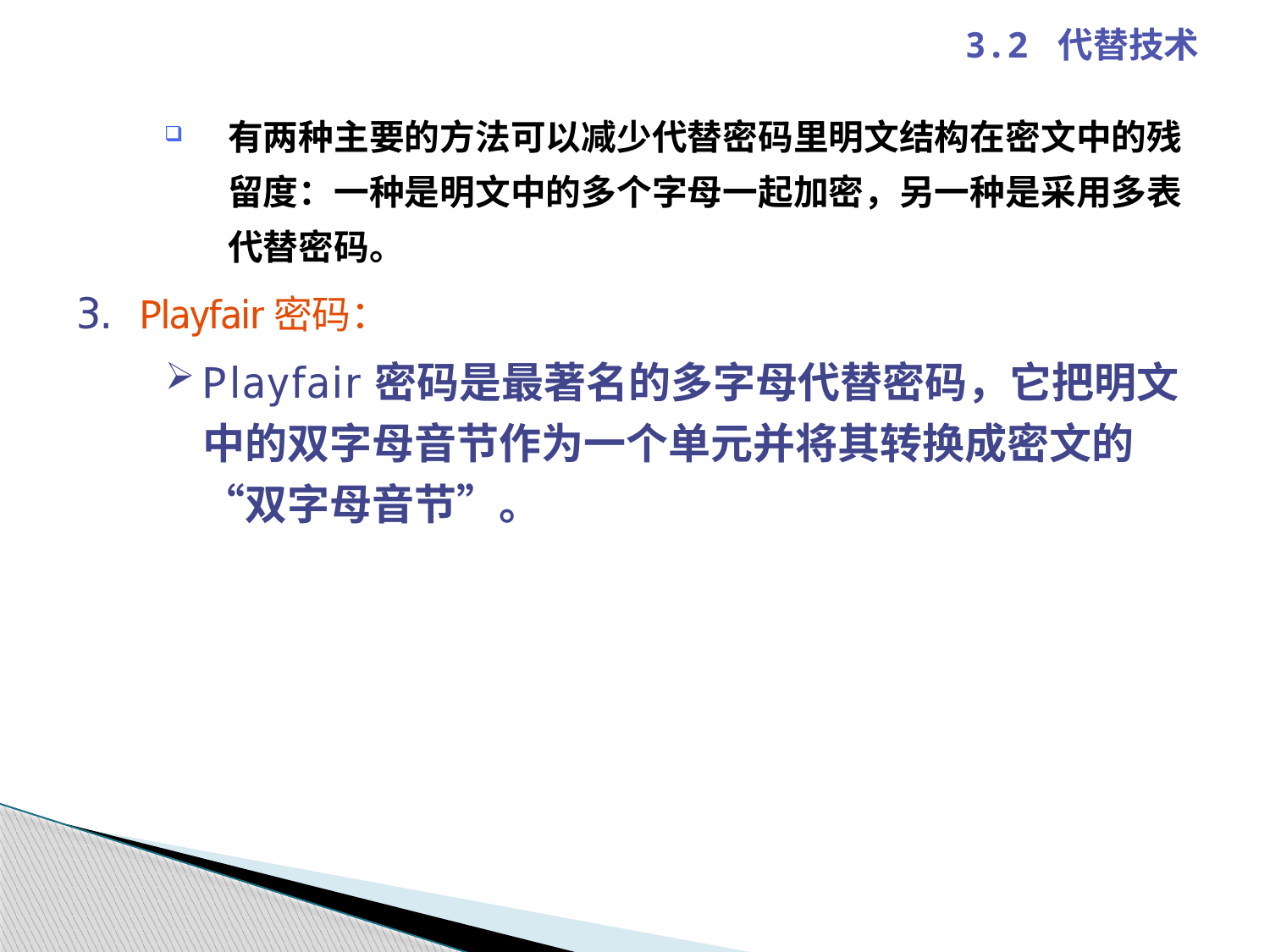

3.2 代替技术
有两种主要的方法可以减少代替密码里明文结构在密文中的残留度：一种是明文中的多个字母一起加密，另一种是采用多表代替密码。
3.  Playfair密码：
Playfair密码是最著名的多字母代替密码，它把明文中的双字母音节作为一个单元并将其转换成密文的“双字母音节”。